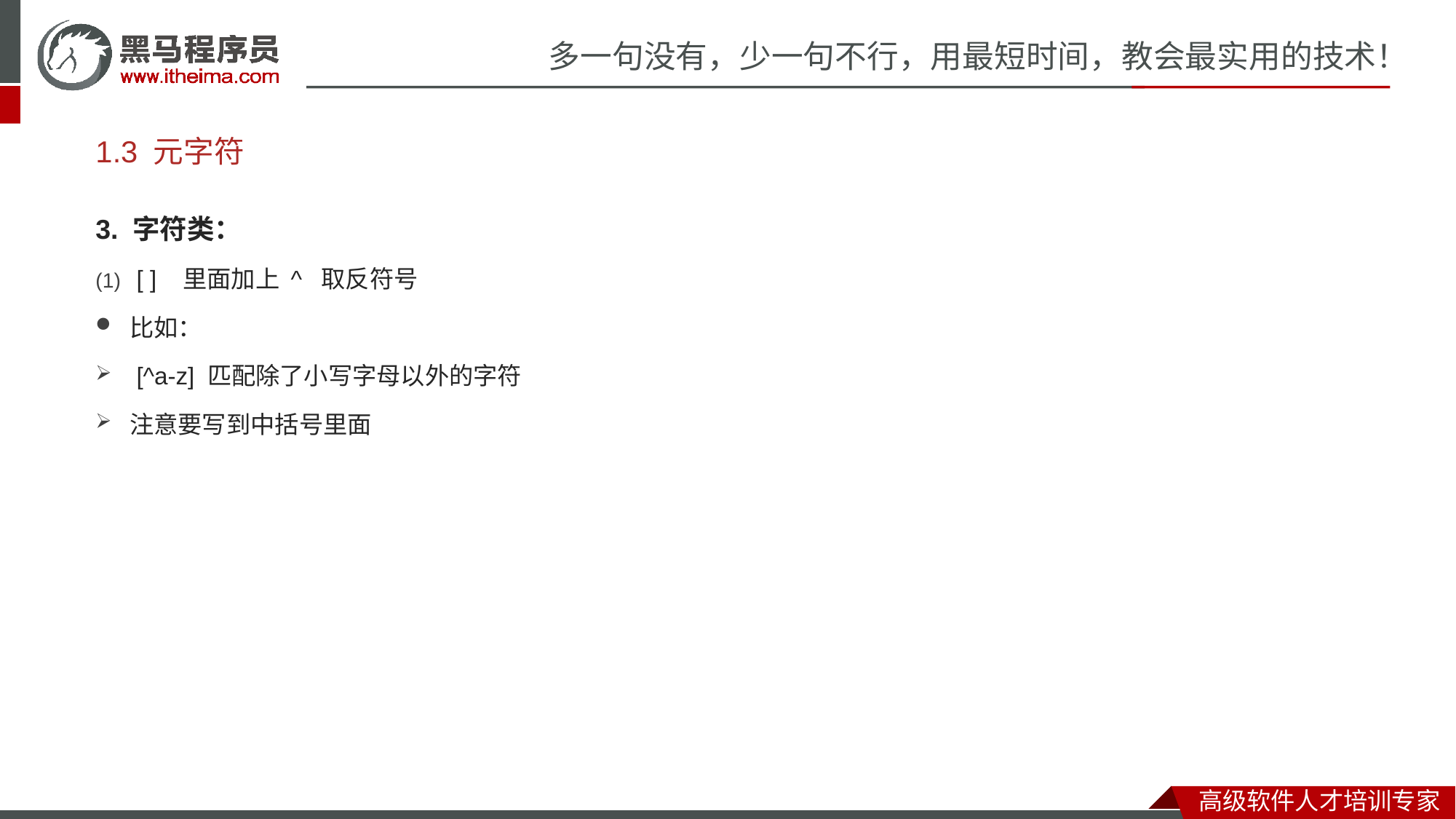

# 1.3 元字符
3. 字符类：
[ ]   里面加上 ^  取反符号
比如：
 [^a-z] 匹配除了小写字母以外的字符
注意要写到中括号里面